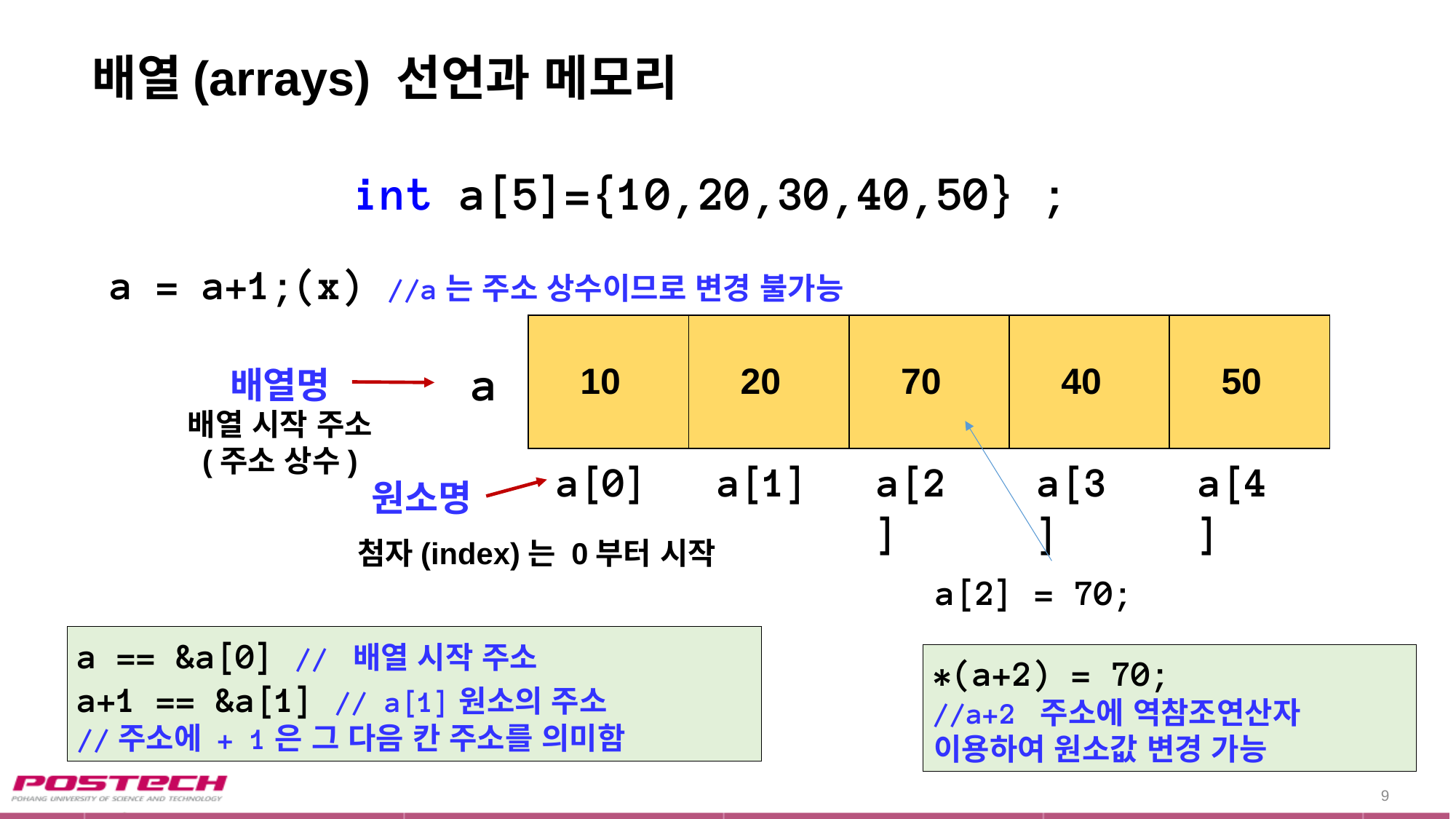

# 배열(arrays) 선언과 메모리
 int a[5]={10,20,30,40,50} ;
a = a+1;(x) //a는 주소 상수이므로 변경 불가능
| 10 | 20 | 70 | 40 | 50 |
| --- | --- | --- | --- | --- |
a
배열명
배열 시작 주소
(주소 상수)
a[0]
a[1]
a[2]
a[3]
a[4]
원소명
첨자(index)는 0부터 시작
a[2] = 70;
a == &a[0] // 배열 시작 주소
a+1 == &a[1] // a[1]원소의 주소
//주소에 + 1은 그 다음 칸 주소를 의미함
*(a+2) = 70;
//a+2 주소에 역참조연산자 이용하여 원소값 변경 가능
9